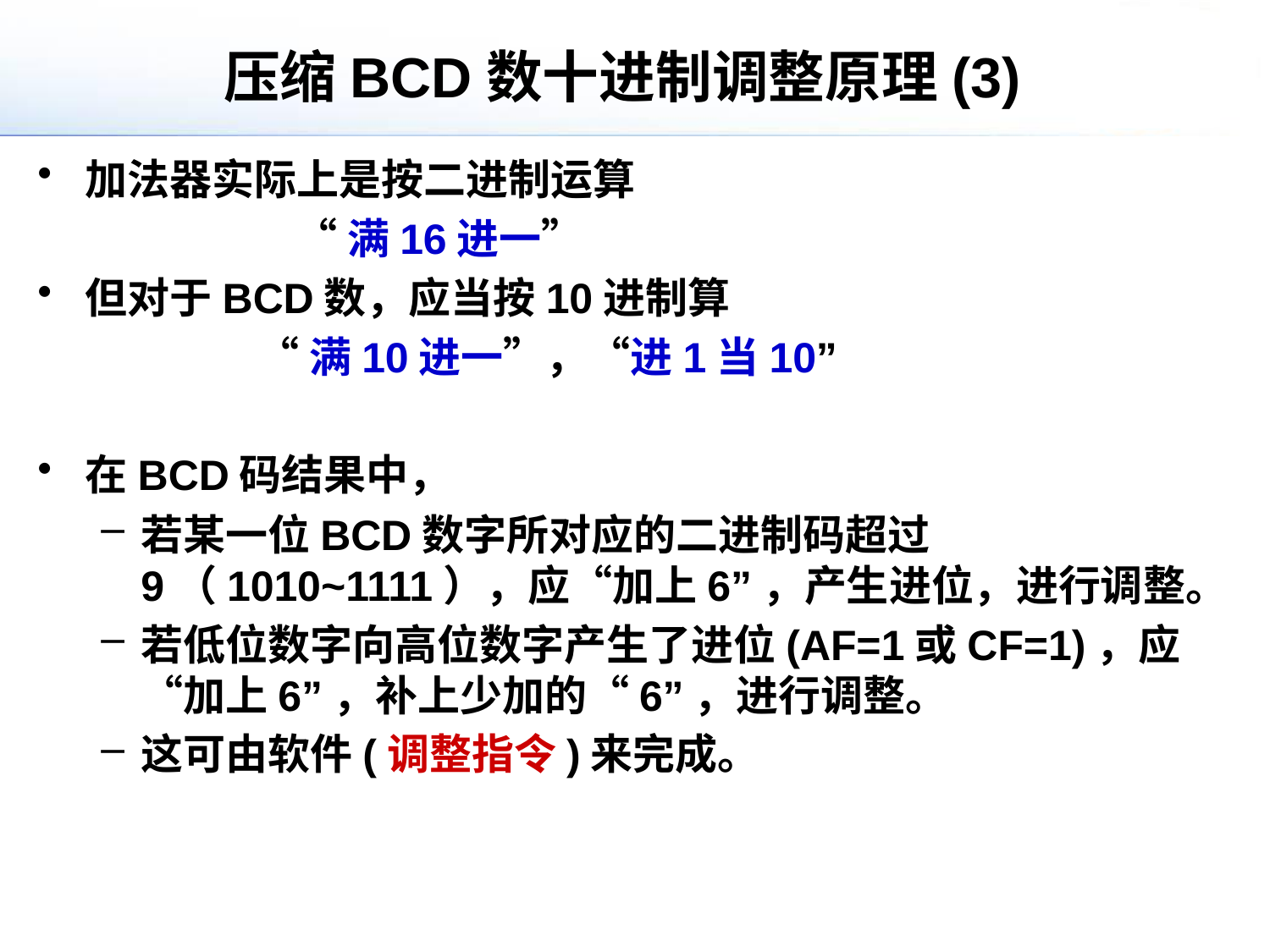

# 压缩BCD数十进制调整原理(3)
加法器实际上是按二进制运算
                           “满16进一”
但对于BCD数，应当按10进制算
                       “满10进一”，“进1当10”

在BCD码结果中，
若某一位BCD数字所对应的二进制码超过9（1010~1111），应“加上6”，产生进位，进行调整。
若低位数字向高位数字产生了进位(AF=1或CF=1)，应“加上6”，补上少加的“6”，进行调整。
这可由软件(调整指令)来完成。